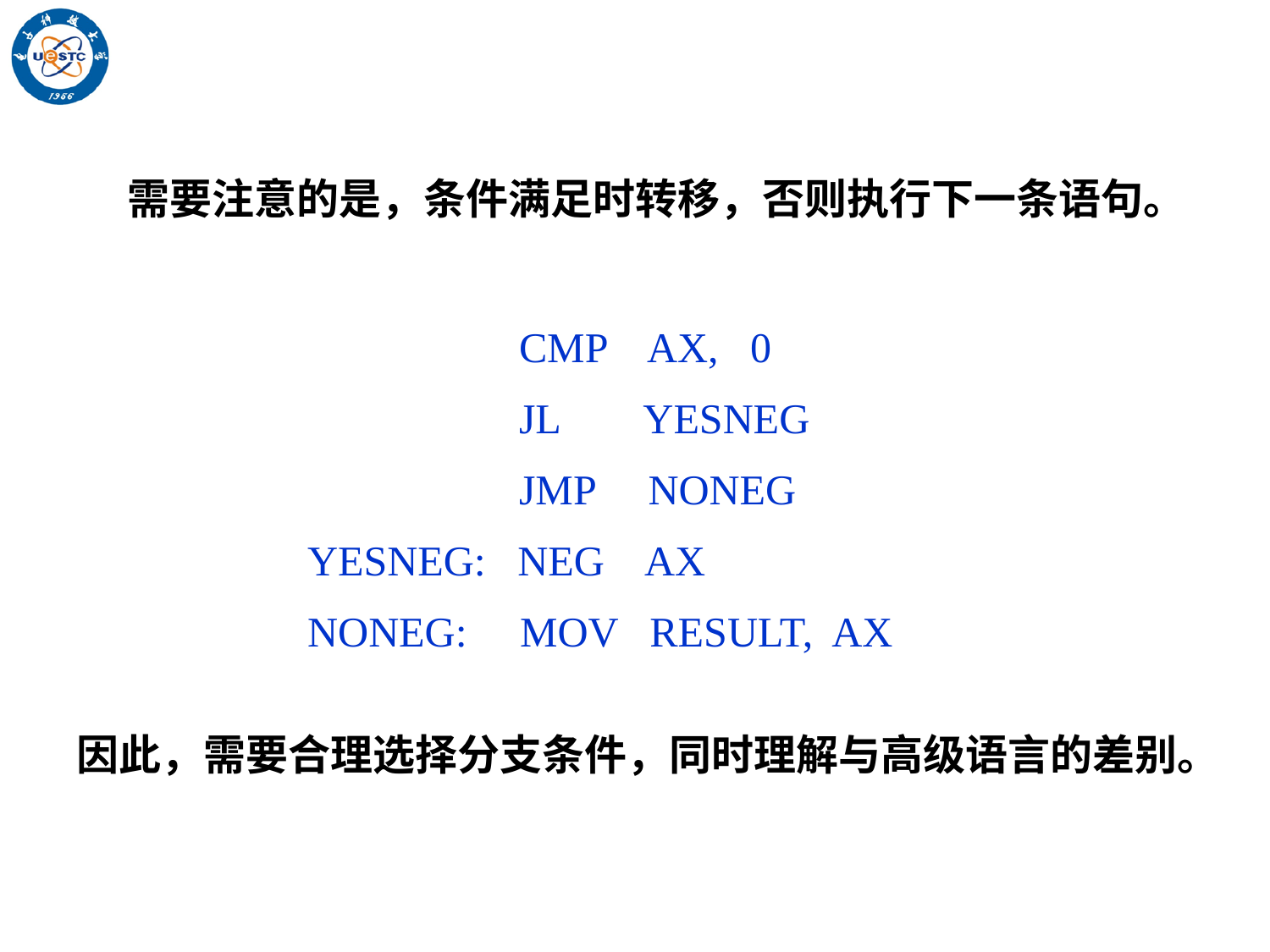

需要注意的是，条件满足时转移，否则执行下一条语句。
 	        CMP    AX,   0
	        JL        YESNEG
	        JMP     NONEG
YESNEG:   NEG    AX
NONEG:     MOV   RESULT,  AX
因此，需要合理选择分支条件，同时理解与高级语言的差别。